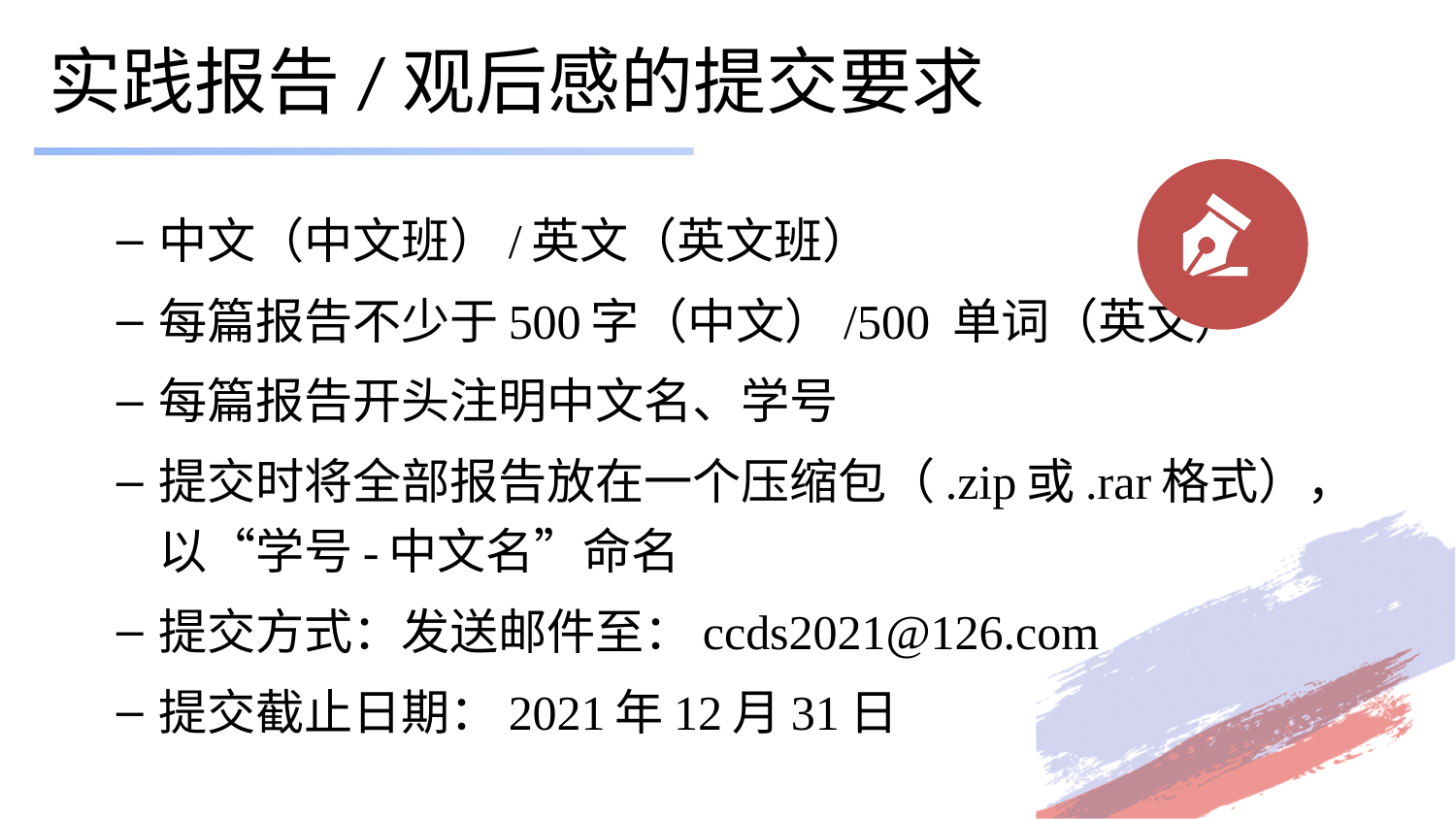

# 实践报告/观后感的提交要求

中文（中文班）/英文（英文班）
每篇报告不少于500字（中文）/500 单词（英文）
每篇报告开头注明中文名、学号
提交时将全部报告放在一个压缩包（.zip或.rar格式），以“学号-中文名”命名
提交方式：发送邮件至：ccds2021@126.com
提交截止日期：2021年12月31日